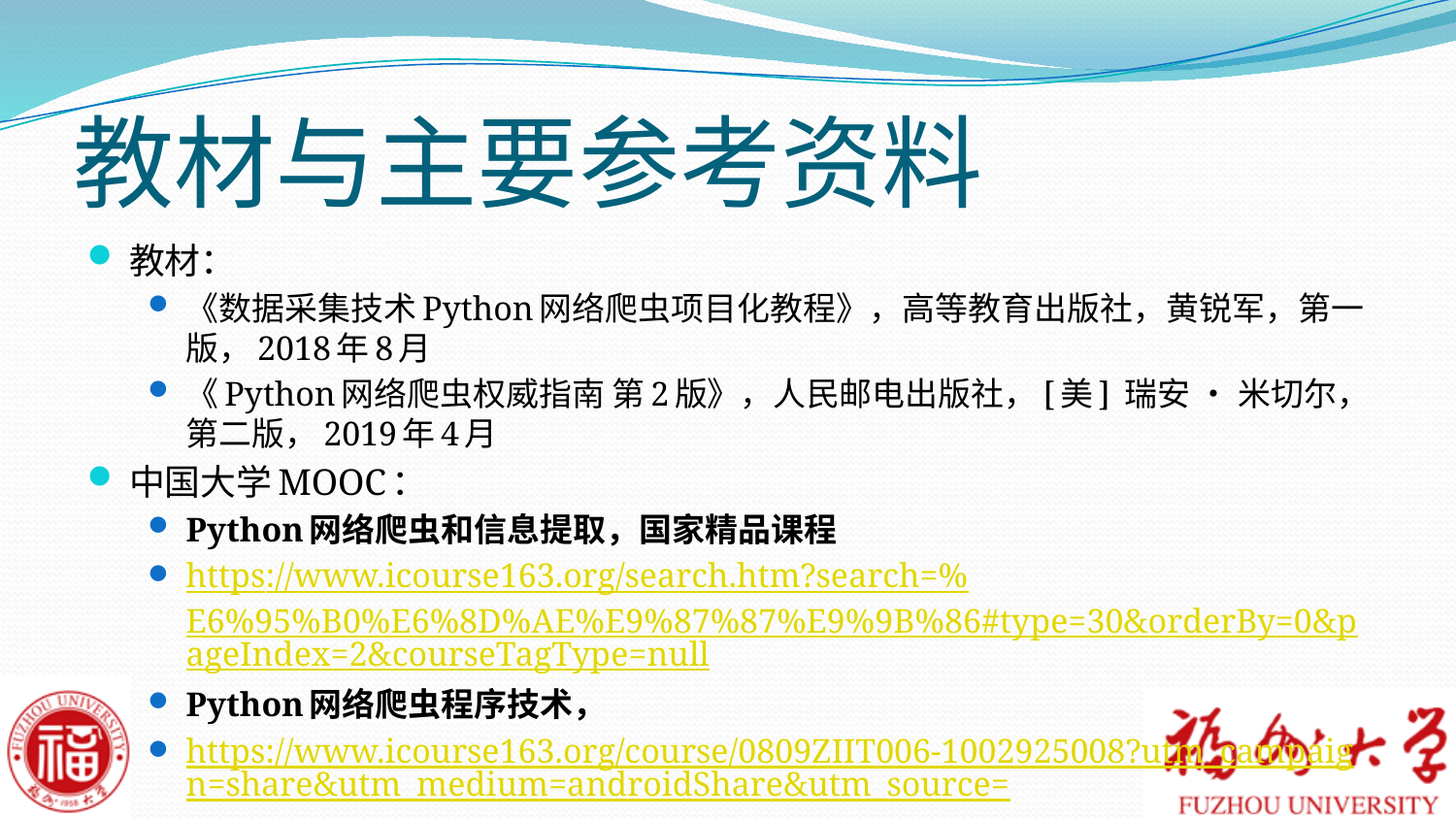

# 教材与主要参考资料
教材：
《数据采集技术Python网络爬虫项目化教程》，高等教育出版社，黄锐军，第一版，2018年8月
《Python网络爬虫权威指南 第2版》，人民邮电出版社，[美] 瑞安 • 米切尔，第二版，2019年4月
中国大学MOOC：
Python网络爬虫和信息提取，国家精品课程
https://www.icourse163.org/search.htm?search=%E6%95%B0%E6%8D%AE%E9%87%87%E9%9B%86#type=30&orderBy=0&pageIndex=2&courseTagType=null
Python网络爬虫程序技术，
https://www.icourse163.org/course/0809ZIIT006-1002925008?utm_campaign=share&utm_medium=androidShare&utm_source=